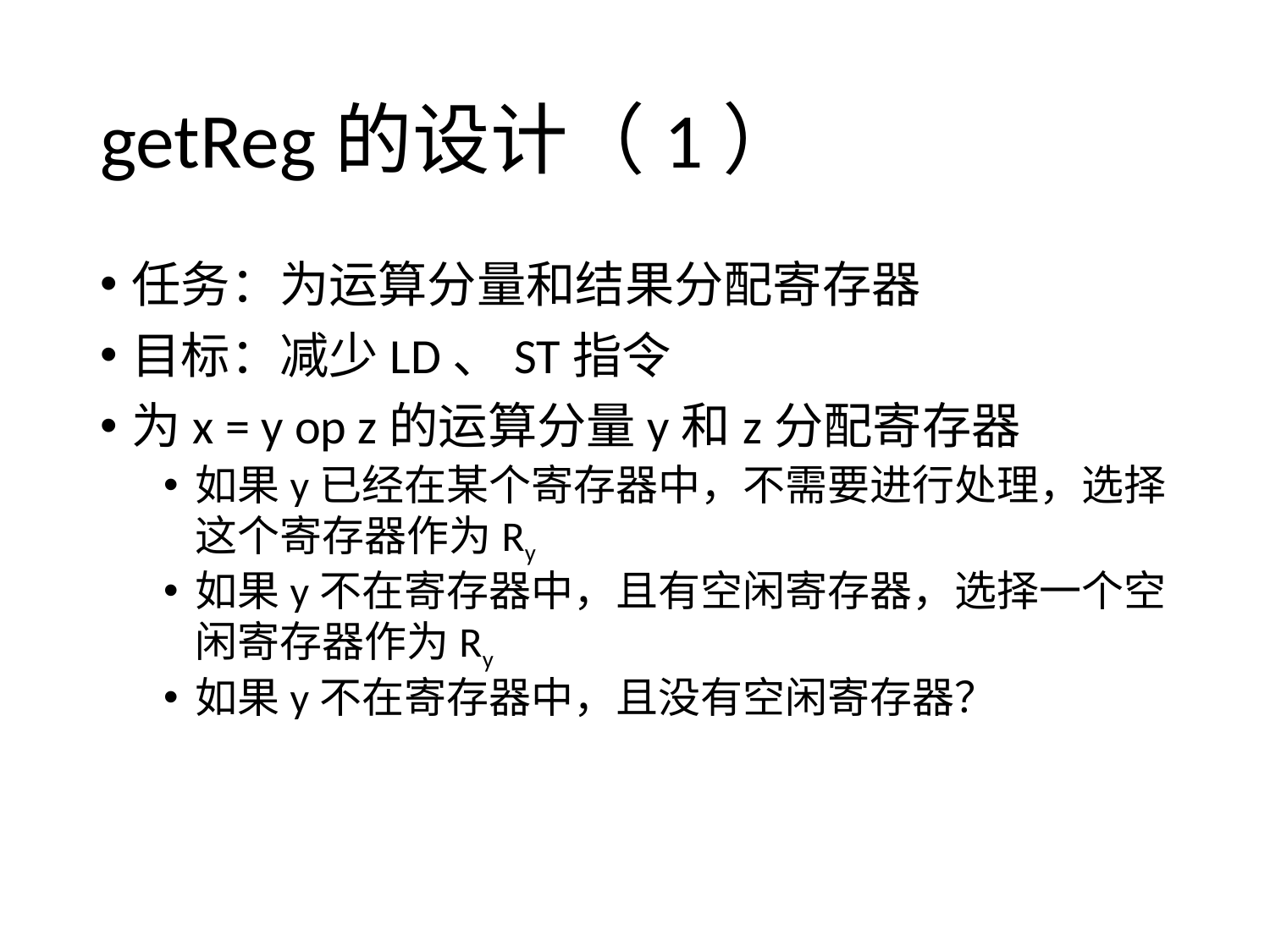

# getReg的设计（1）
任务：为运算分量和结果分配寄存器
目标：减少LD、ST指令
为x = y op z的运算分量y和z分配寄存器
如果y已经在某个寄存器中，不需要进行处理，选择这个寄存器作为Ry
如果y不在寄存器中，且有空闲寄存器，选择一个空闲寄存器作为Ry
如果y不在寄存器中，且没有空闲寄存器？